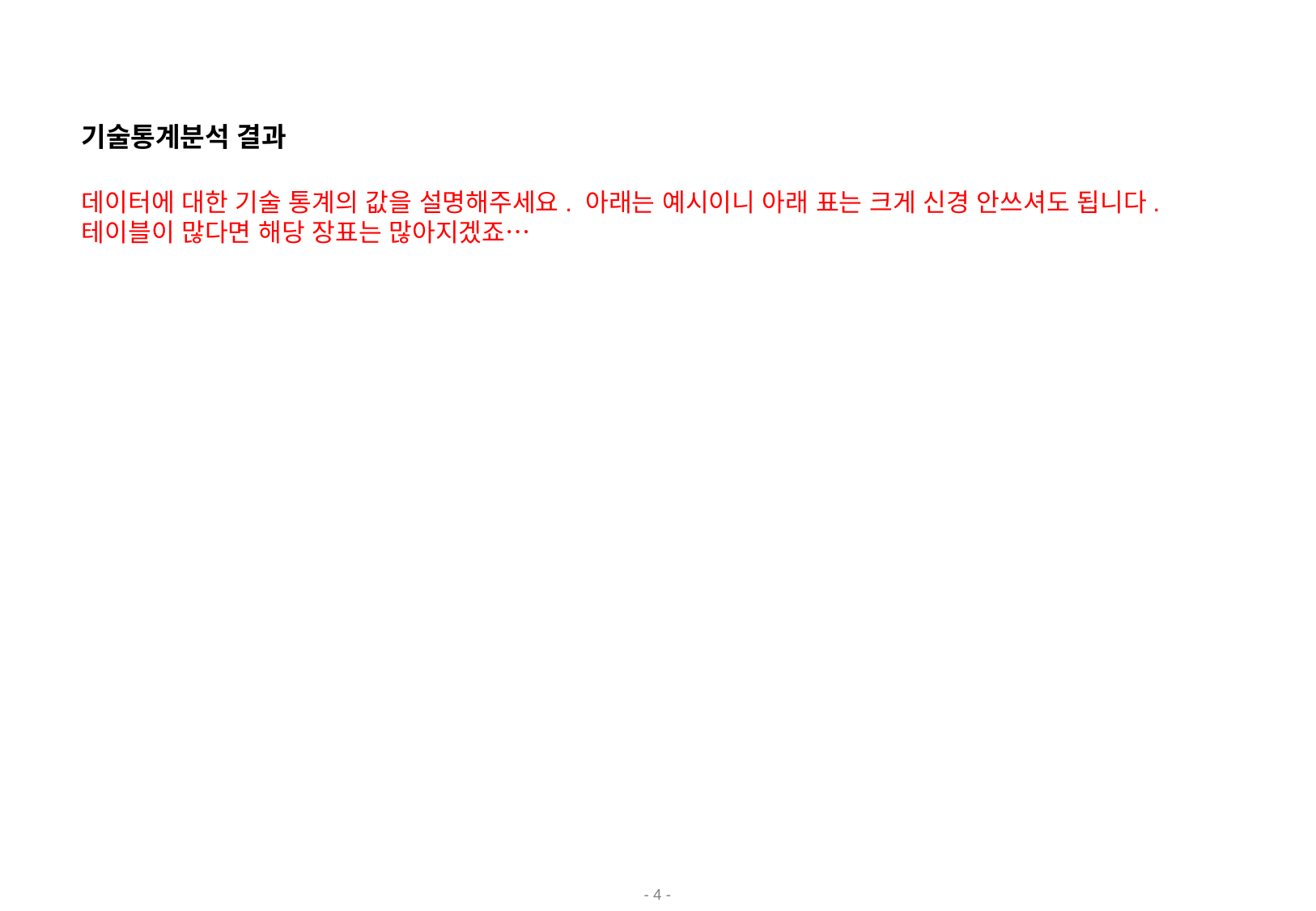

# 5-2. 수학의 달인 데이터 분석
기술통계분석 결과
데이터에 대한 기술 통계의 값을 설명해주세요. 아래는 예시이니 아래 표는 크게 신경 안쓰셔도 됩니다. 테이블이 많다면 해당 장표는 많아지겠죠…